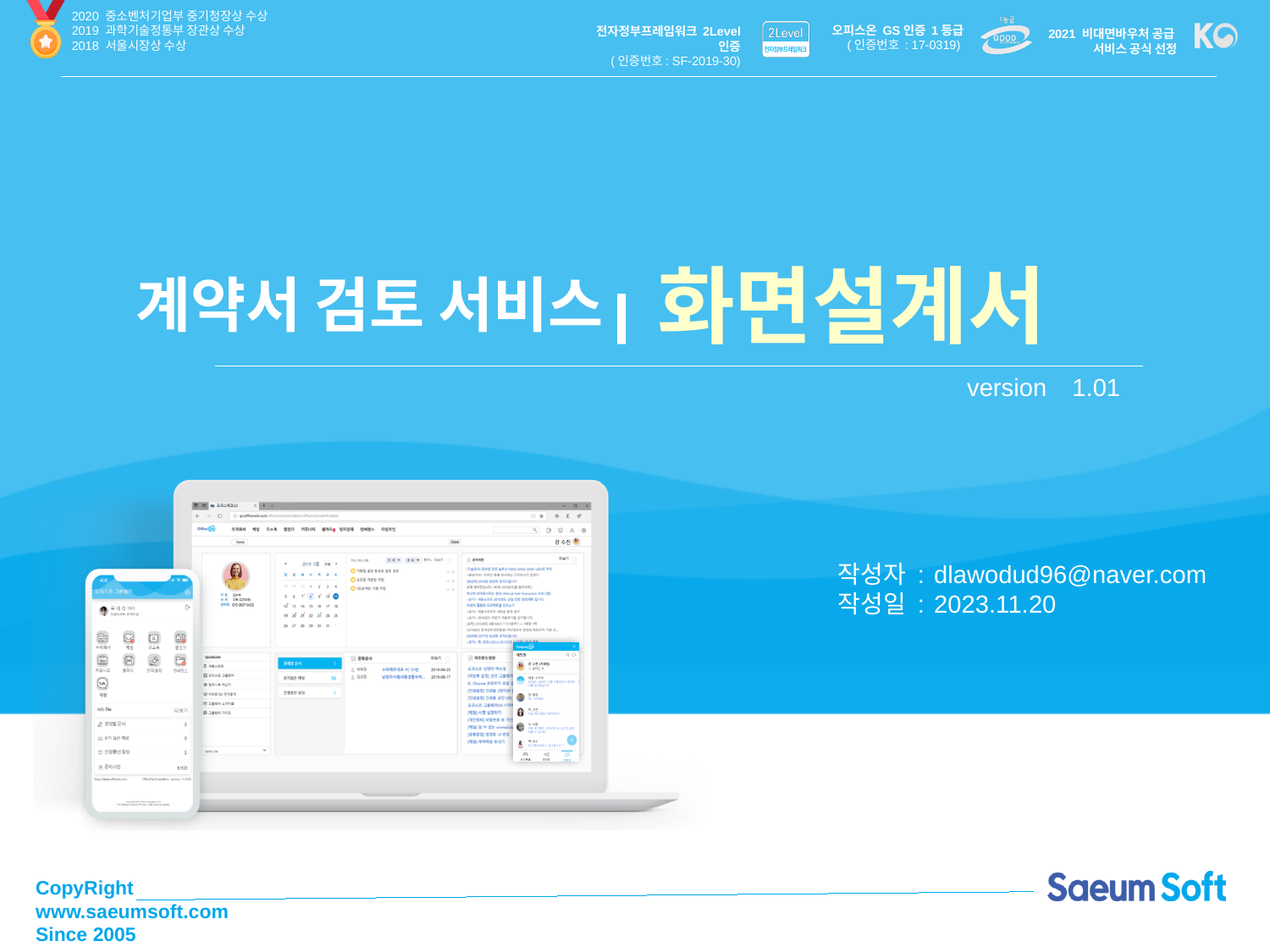

화면설계서
계약서 검토 서비스
1.01
dlawodud96@naver.com
2023.11.20